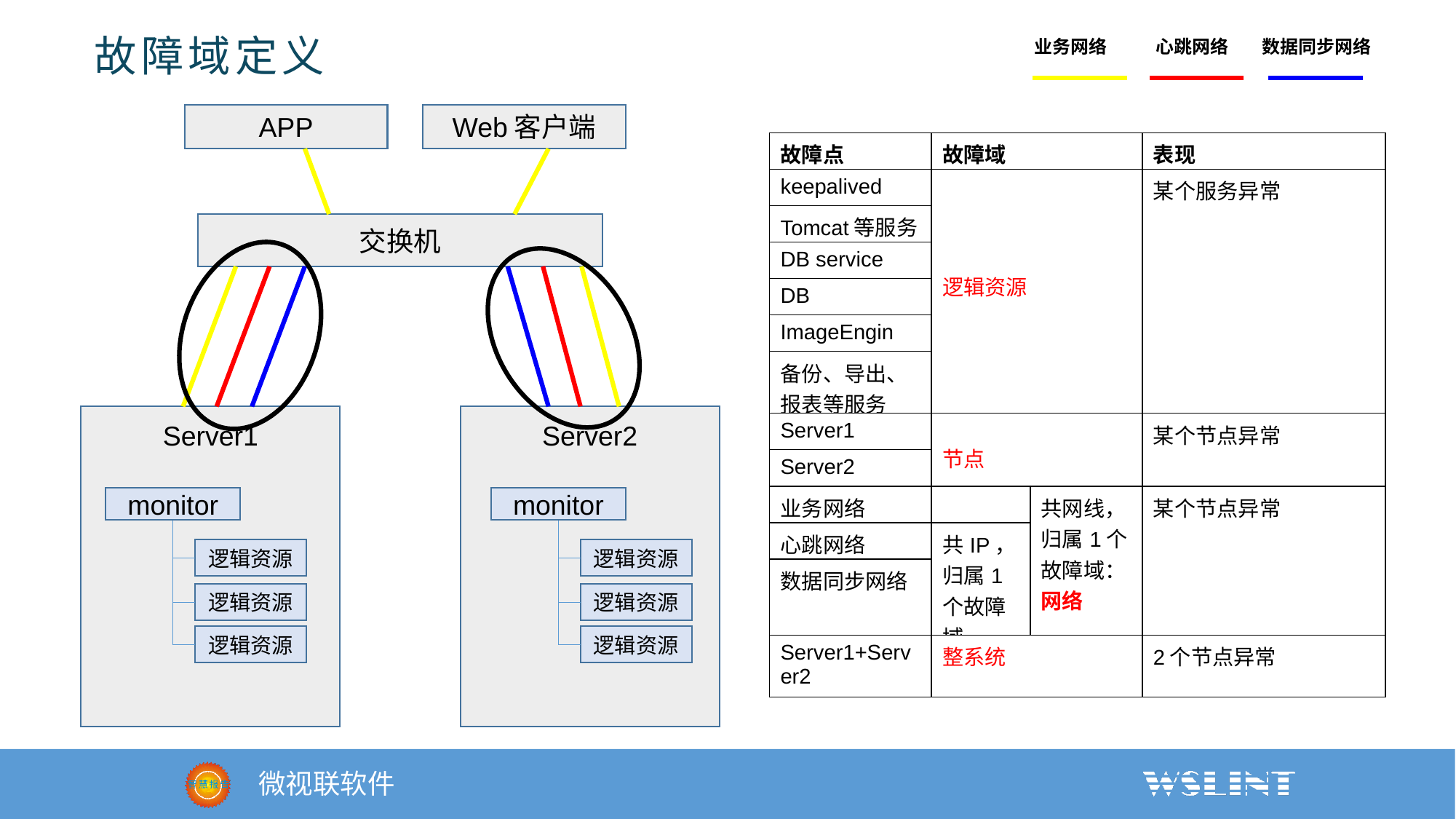

故障域定义
业务网络
心跳网络
数据同步网络
APP
Web客户端
| 故障点 | 故障域 |  | 表现 |
| --- | --- | --- | --- |
| keepalived | 逻辑资源 |  | 某个服务异常 |
| Tomcat等服务 |  |  |  |
| DB service |  |  |  |
| DB |  |  |  |
| ImageEngin |  |  |  |
| 备份、导出、报表等服务 |  |  |  |
| Server1 | 节点 |  | 某个节点异常 |
| Server2 |  |  |  |
| 业务网络 |  | 共网线，归属1个故障域： 网络 | 某个节点异常 |
| 心跳网络 | 共IP，归属1个故障域 |  |  |
| 数据同步网络 |  |  |  |
| Server1+Server2 | 整系统 |  | 2个节点异常 |
交换机

Server1

Server2

monitor
monitor
逻辑资源
逻辑资源
逻辑资源
逻辑资源
逻辑资源
逻辑资源